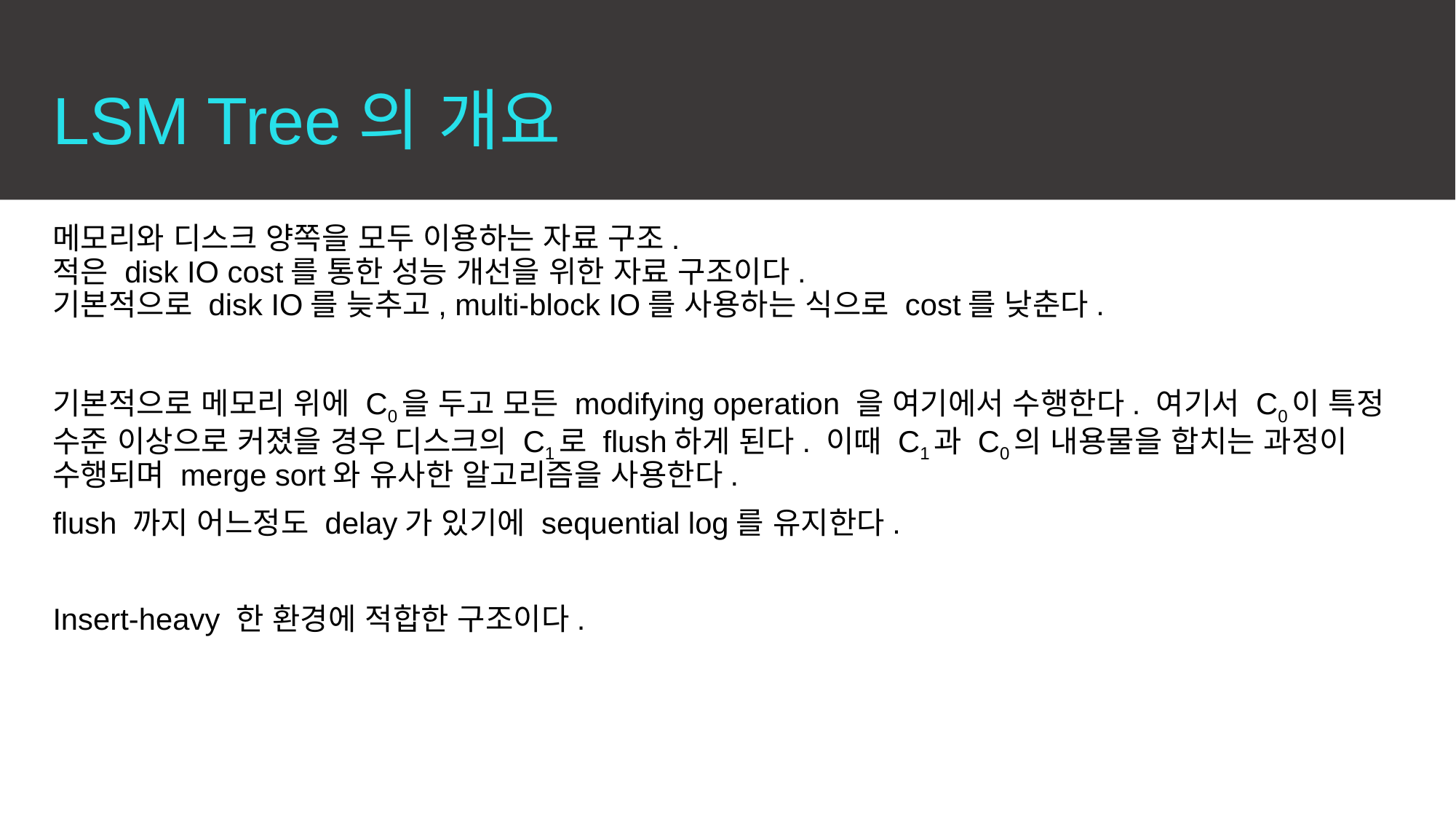

# LSM Tree의 개요
메모리와 디스크 양쪽을 모두 이용하는 자료 구조.
적은 disk IO cost를 통한 성능 개선을 위한 자료 구조이다.
기본적으로 disk IO를 늦추고, multi-block IO를 사용하는 식으로 cost를 낮춘다.

기본적으로 메모리 위에 C0을 두고 모든 modifying operation 을 여기에서 수행한다. 여기서 C0이 특정 수준 이상으로 커졌을 경우 디스크의 C1로 flush하게 된다. 이때 C1과 C0의 내용물을 합치는 과정이 수행되며 merge sort와 유사한 알고리즘을 사용한다.
flush 까지 어느정도 delay가 있기에 sequential log를 유지한다.

Insert-heavy 한 환경에 적합한 구조이다.